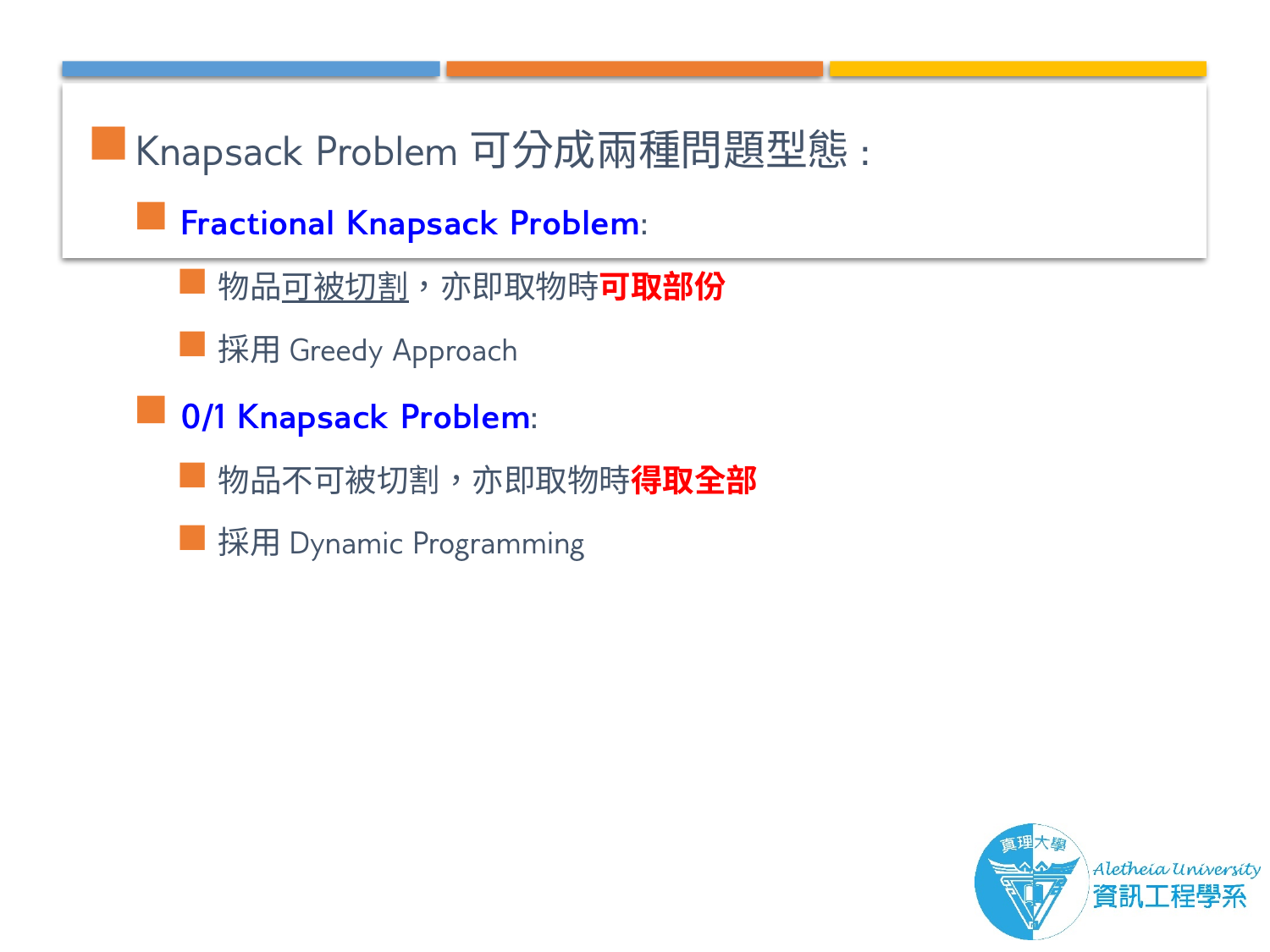

Knapsack Problem可分成兩種問題型態:
Fractional Knapsack Problem:
物品可被切割，亦即取物時可取部份
採用Greedy Approach
0/1 Knapsack Problem:
物品不可被切割，亦即取物時得取全部
採用Dynamic Programming